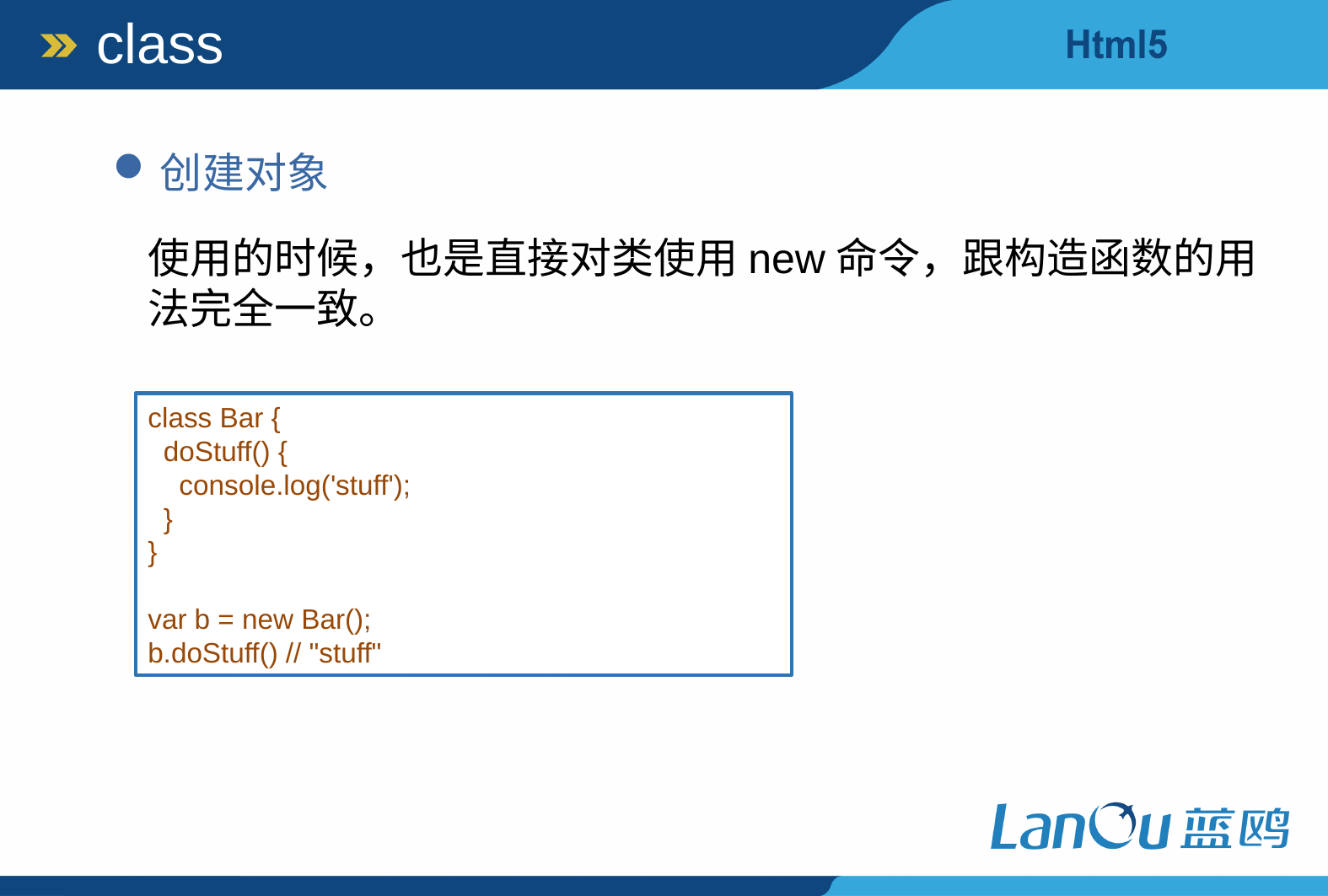

class
创建对象
使用的时候，也是直接对类使用new命令，跟构造函数的用法完全一致。
class Bar {
  doStuff() {
    console.log('stuff');
  }
}

var b = new Bar();
b.doStuff() // "stuff"